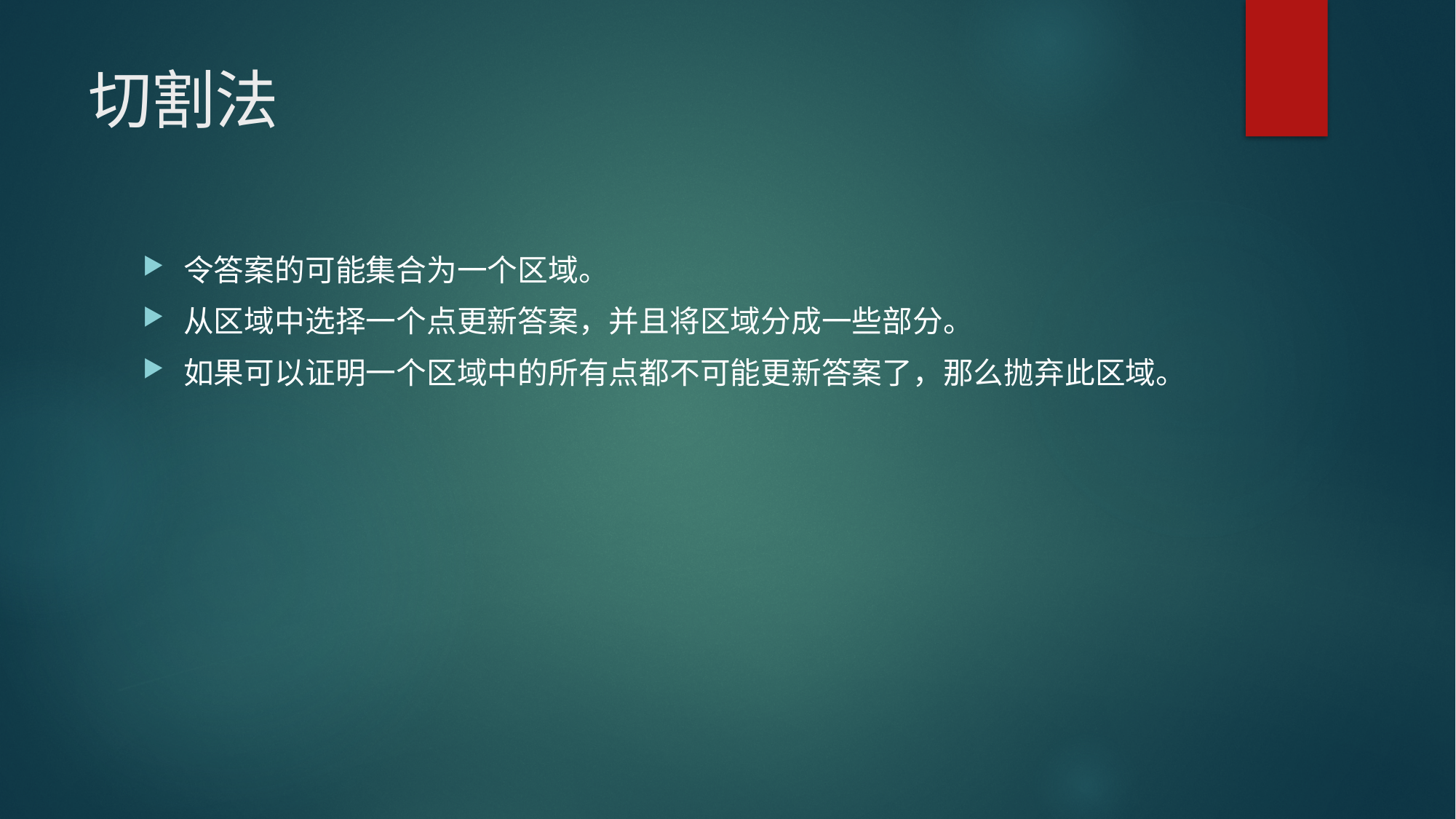

# 切割法
令答案的可能集合为一个区域。
从区域中选择一个点更新答案，并且将区域分成一些部分。
如果可以证明一个区域中的所有点都不可能更新答案了，那么抛弃此区域。